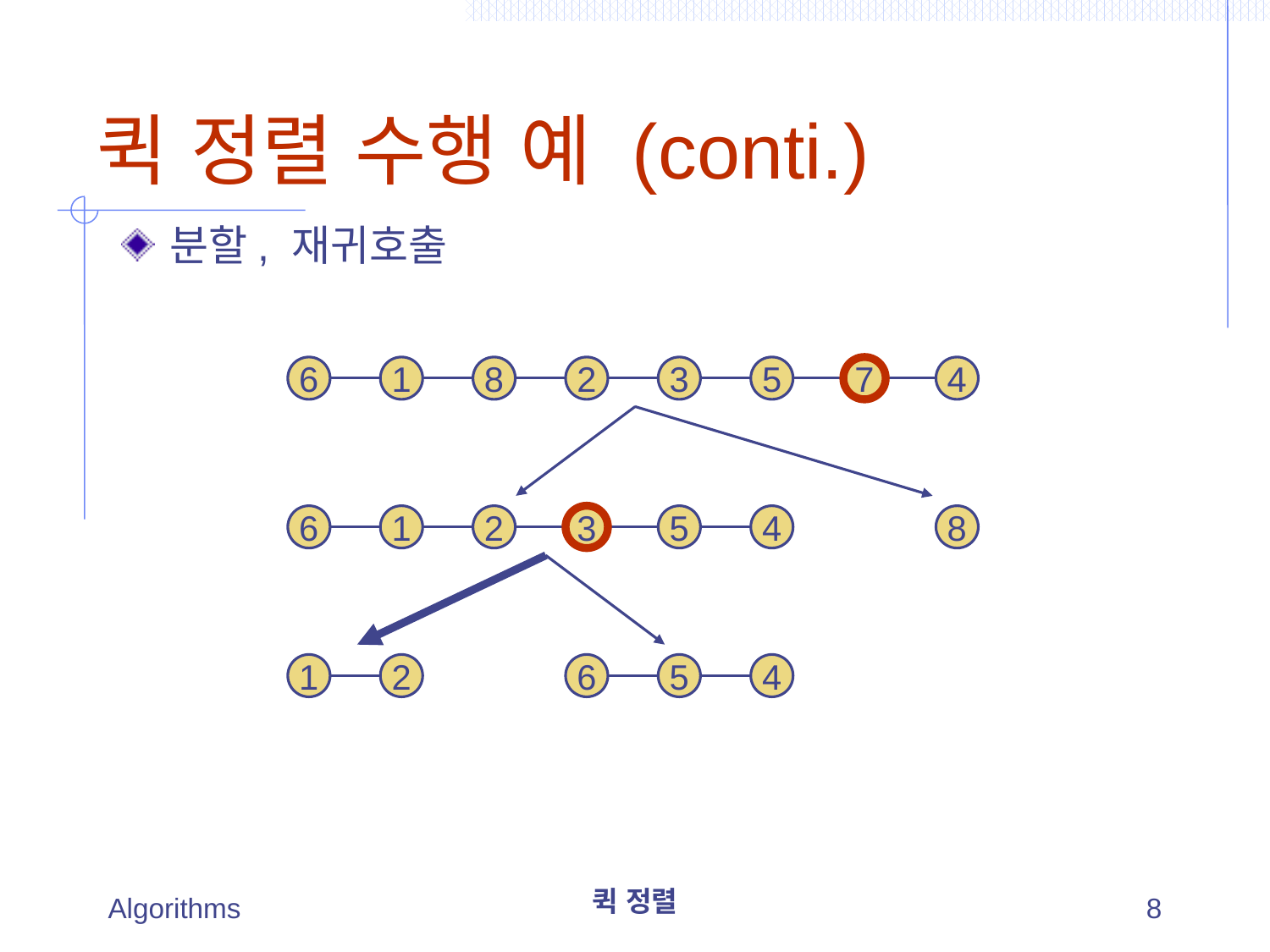

# 퀵 정렬 수행 예 (conti.)
분할, 재귀호출
6
1
8
2
3
5
7
4
6
1
2
3
5
4
8
1
2
6
5
4
Algorithms
퀵 정렬
8